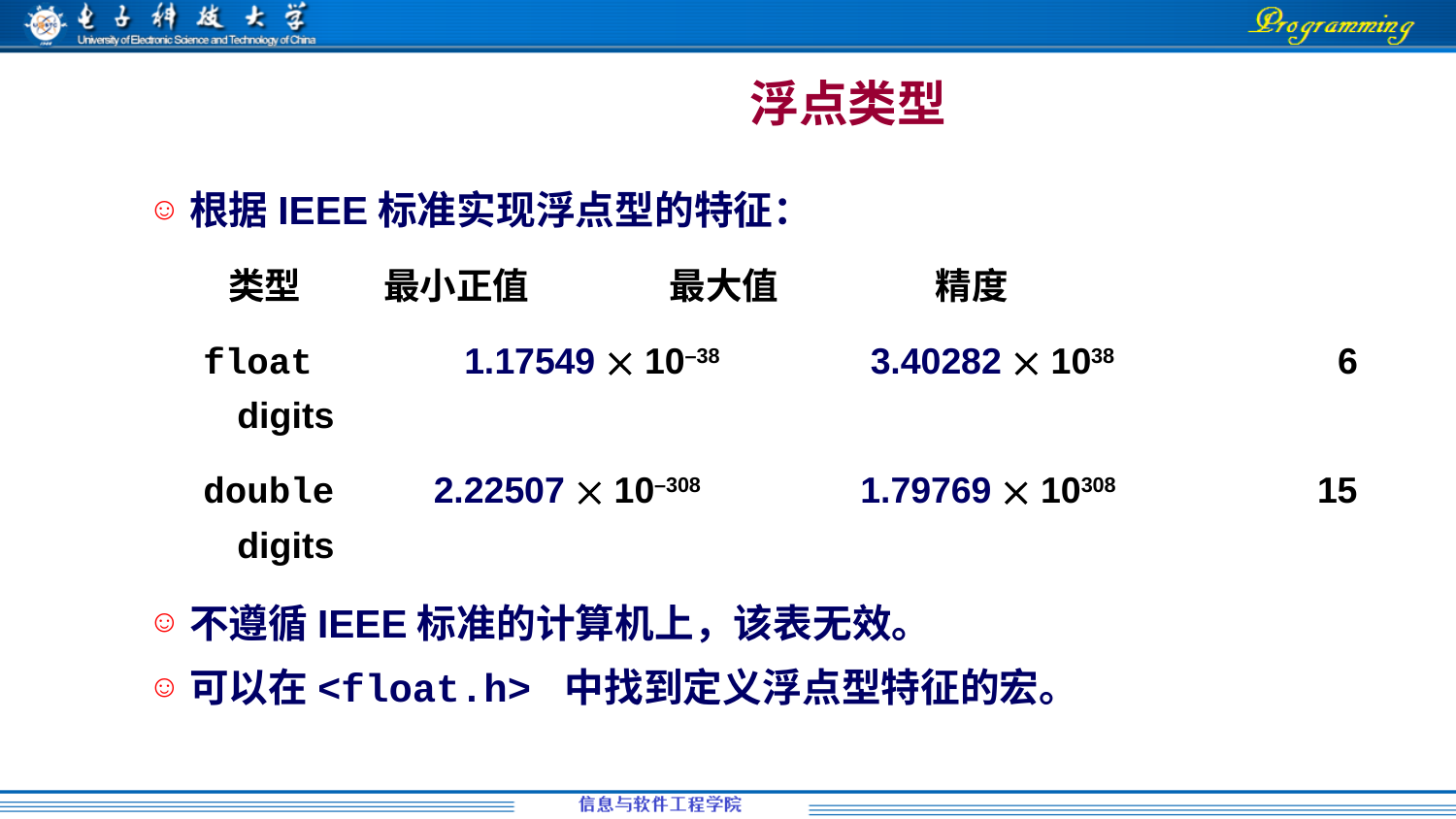

浮点类型
根据IEEE标准实现浮点型的特征：
  类型          最小正值                 最大值                   精度
float	        1.17549 × 10–38	     3.40282 × 1038	        6 digits
double	     2.22507 × 10–308	    1.79769 × 10308	      15 digits
不遵循IEEE标准的计算机上，该表无效。
可以在<float.h> 中找到定义浮点型特征的宏。